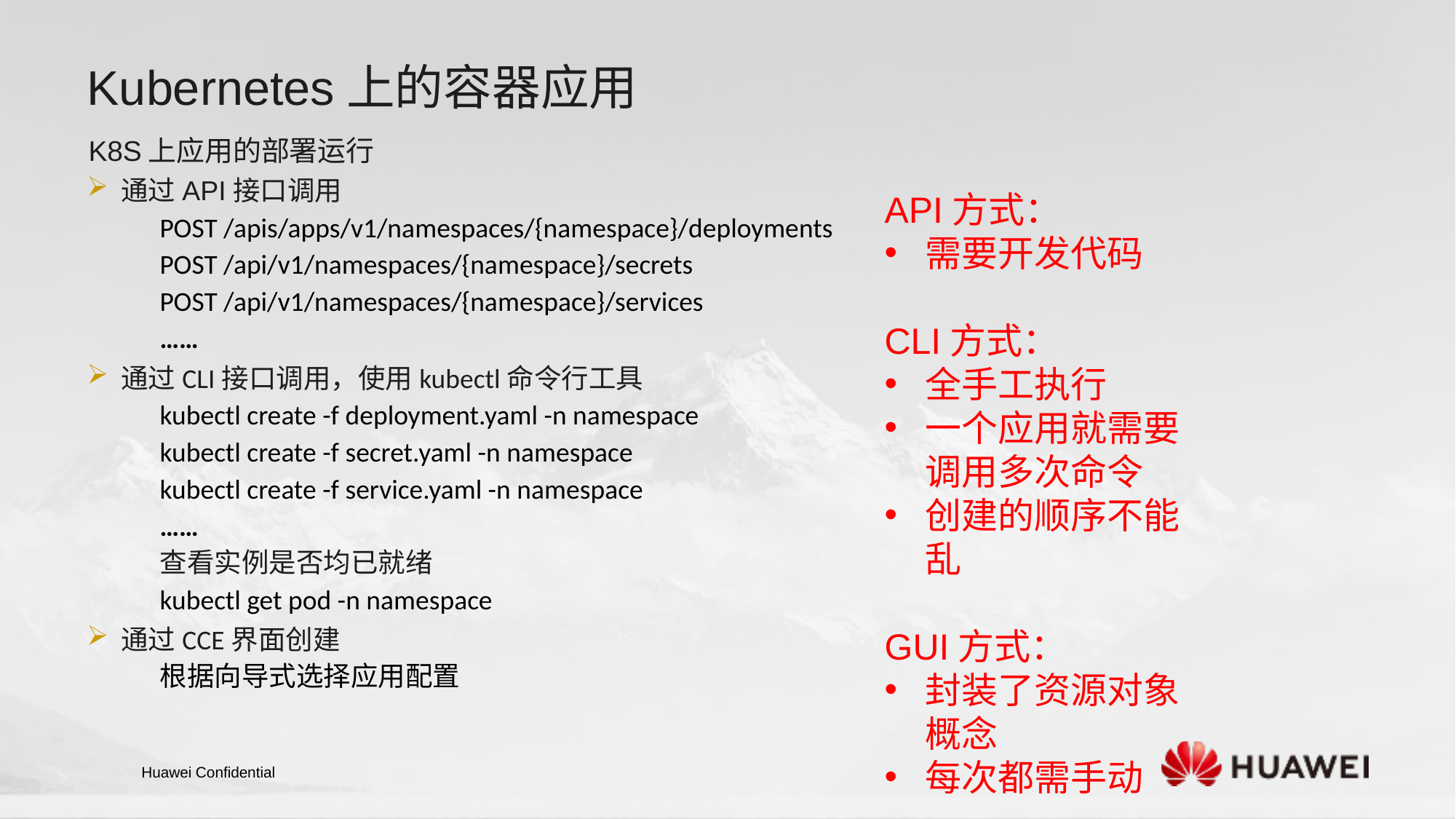

Kubernetes上的容器应用
K8S上应用的部署运行
通过API接口调用
POST /apis/apps/v1/namespaces/{namespace}/deployments
POST /api/v1/namespaces/{namespace}/secrets
POST /api/v1/namespaces/{namespace}/services
……
通过CLI接口调用，使用kubectl命令行工具
kubectl create -f deployment.yaml -n namespace
kubectl create -f secret.yaml -n namespace
kubectl create -f service.yaml -n namespace
……
查看实例是否均已就绪
kubectl get pod -n namespace
通过CCE界面创建
根据向导式选择应用配置

API方式：
需要开发代码

CLI方式：
全手工执行
一个应用就需要调用多次命令
创建的顺序不能乱

GUI方式：
封装了资源对象概念
每次都需手动